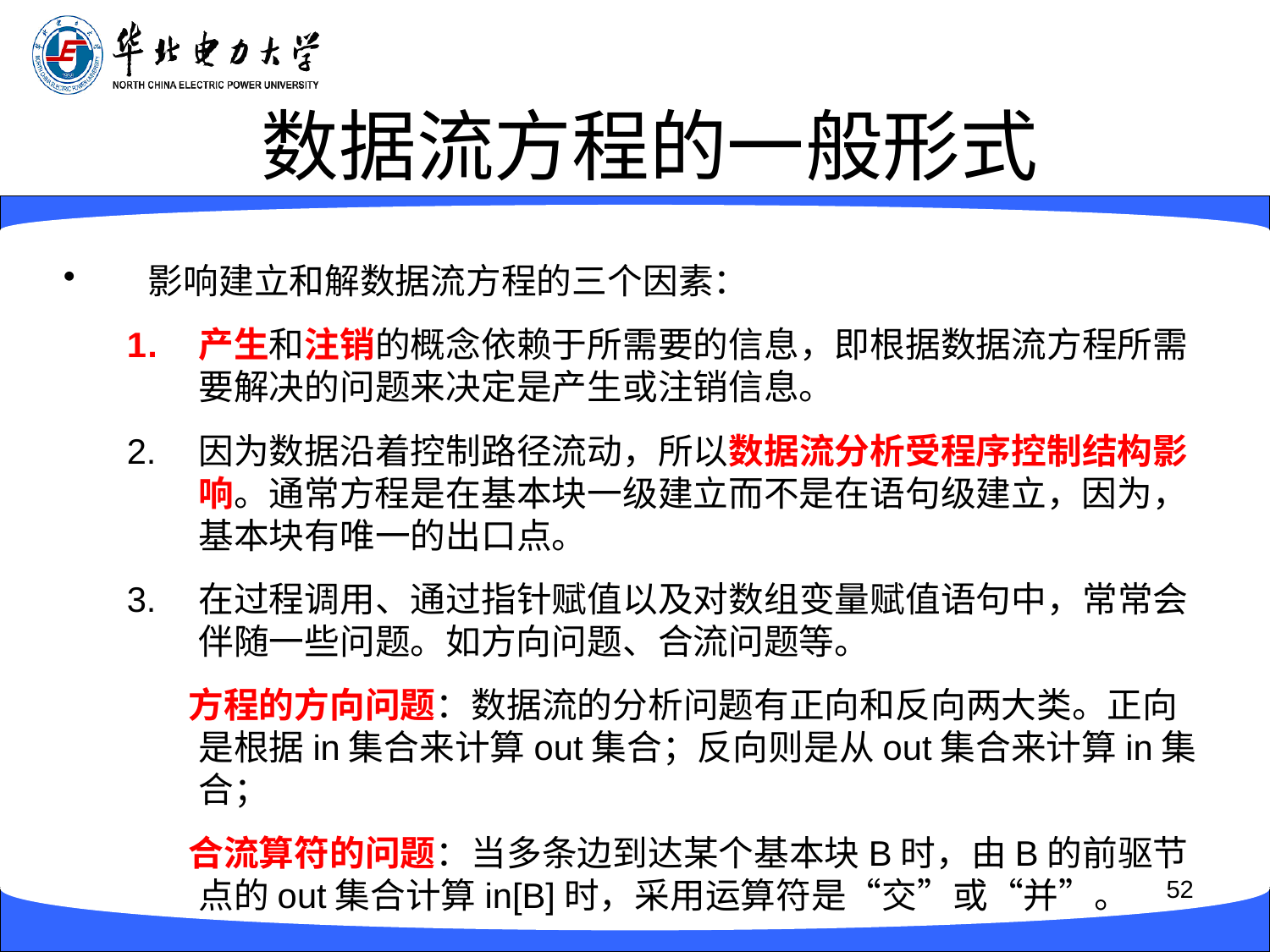

# 数据流方程的一般形式
影响建立和解数据流方程的三个因素：
产生和注销的概念依赖于所需要的信息，即根据数据流方程所需要解决的问题来决定是产生或注销信息。
因为数据沿着控制路径流动，所以数据流分析受程序控制结构影响。通常方程是在基本块一级建立而不是在语句级建立，因为，基本块有唯一的出口点。
在过程调用、通过指针赋值以及对数组变量赋值语句中，常常会伴随一些问题。如方向问题、合流问题等。
方程的方向问题：数据流的分析问题有正向和反向两大类。正向是根据in集合来计算out集合；反向则是从out集合来计算in集合；
合流算符的问题：当多条边到达某个基本块B时，由B的前驱节点的out集合计算in[B]时，采用运算符是“交”或“并”。
52